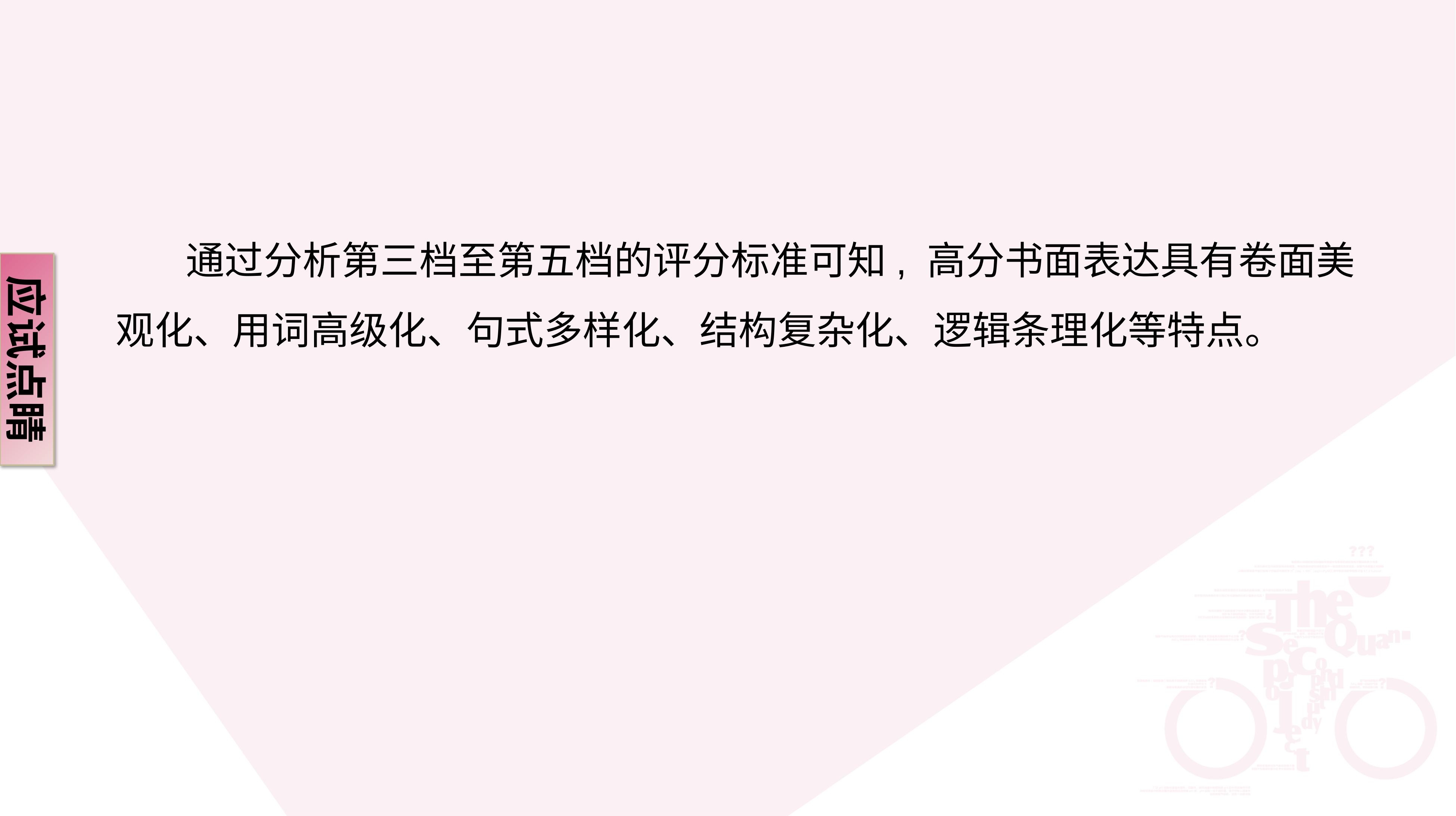

通过分析第三档至第五档的评分标准可知, 高分书面表达具有卷面美观化、用词高级化、句式多样化、结构复杂化、逻辑条理化等特点。
应试点睛